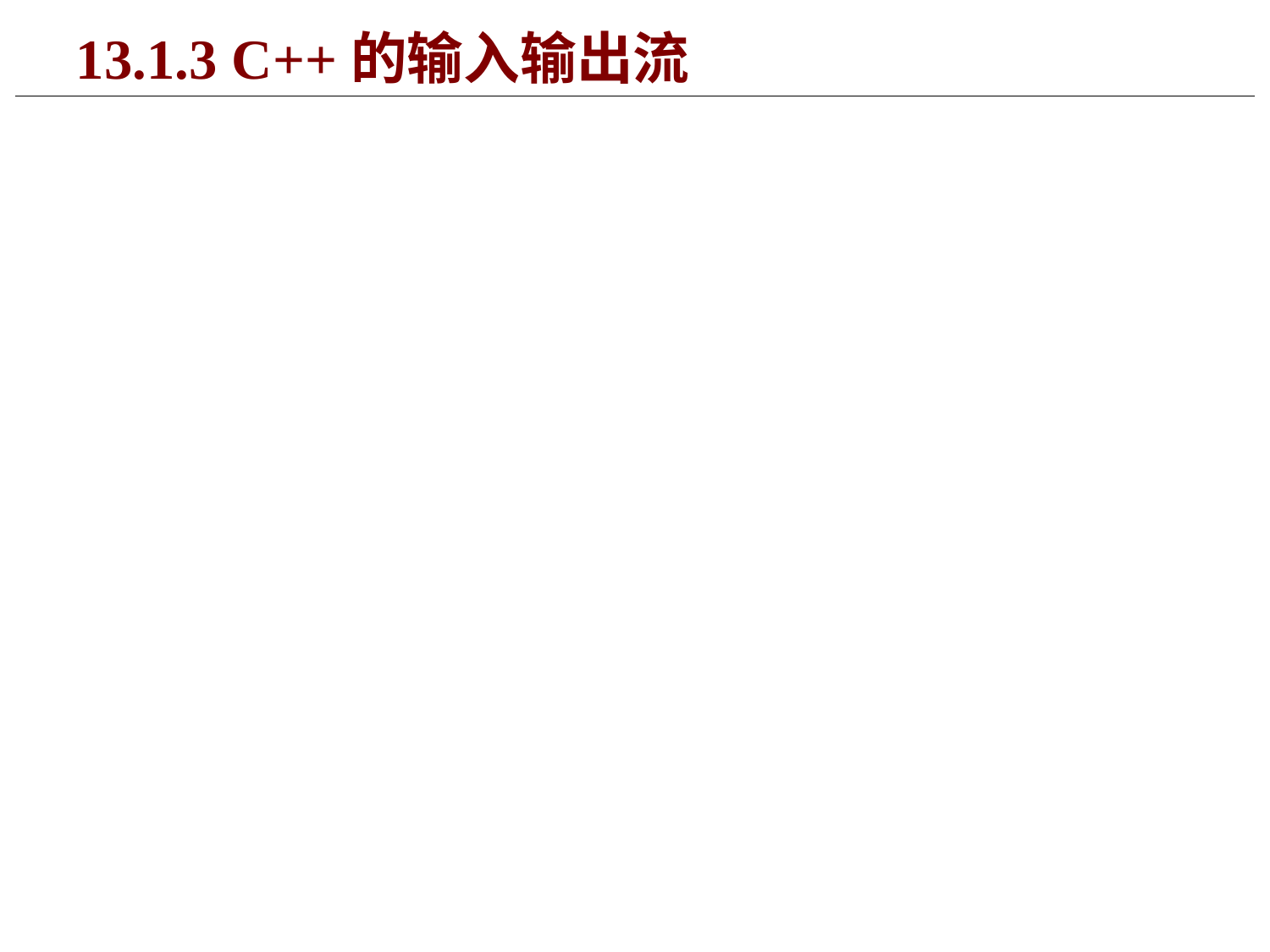

320
# 13.1.3 C++的输入输出流
流类(stream class)： C++的I/O库中的类。
流对象：用流类定义的对象。
预先定义的流对象
cin：  标准输入。
cout：标准输出。
cerr：标准错误输出，没有缓冲。
clog：类似于cerr，有缓冲。